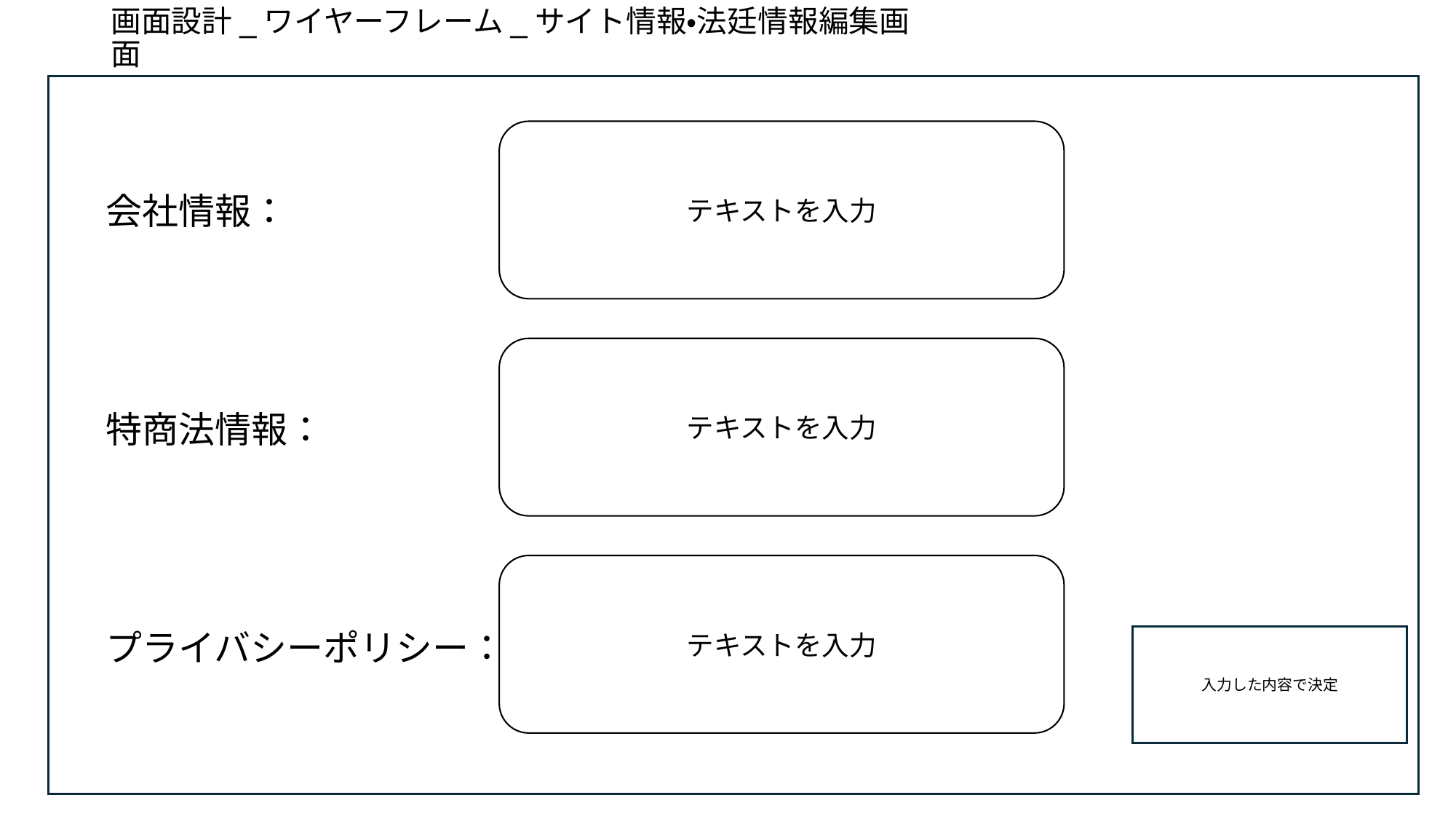

# 画面設計_ワイヤーフレーム_サイト情報・法廷情報編集画面

テキストを入力
会社情報：

特商法情報：

プライバシーポリシー：
テキストを入力
テキストを入力
入力した内容で決定